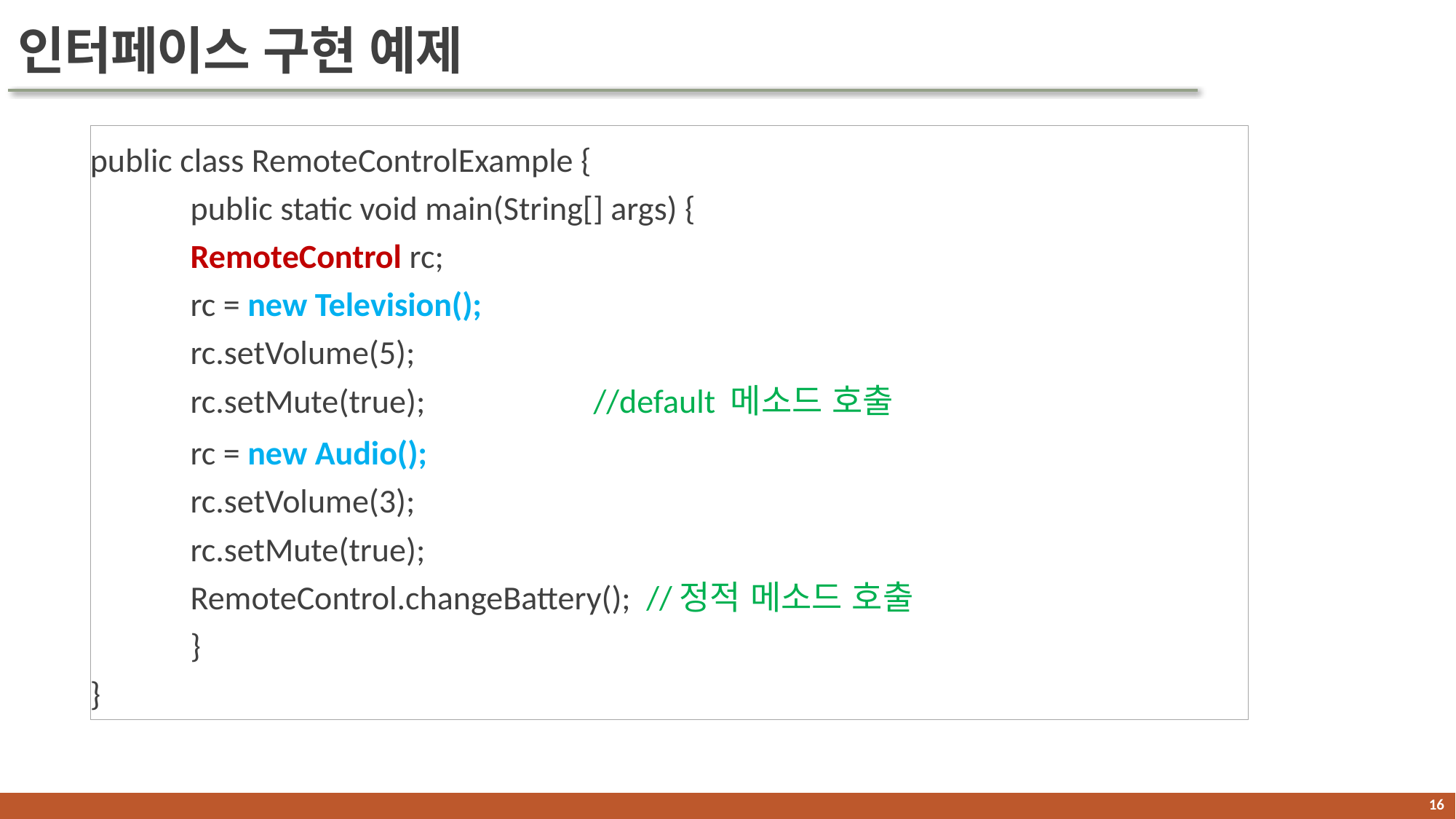

# 인터페이스 구현 예제
public class RemoteControlExample {
	public static void main(String[] args) {
		RemoteControl rc;
		rc = new Television();
		rc.setVolume(5);
		rc.setMute(true);                      //default 메소드 호출
		rc = new Audio();
		rc.setVolume(3);
		rc.setMute(true);
		RemoteControl.changeBattery();  //정적 메소드 호출
	}
}
16